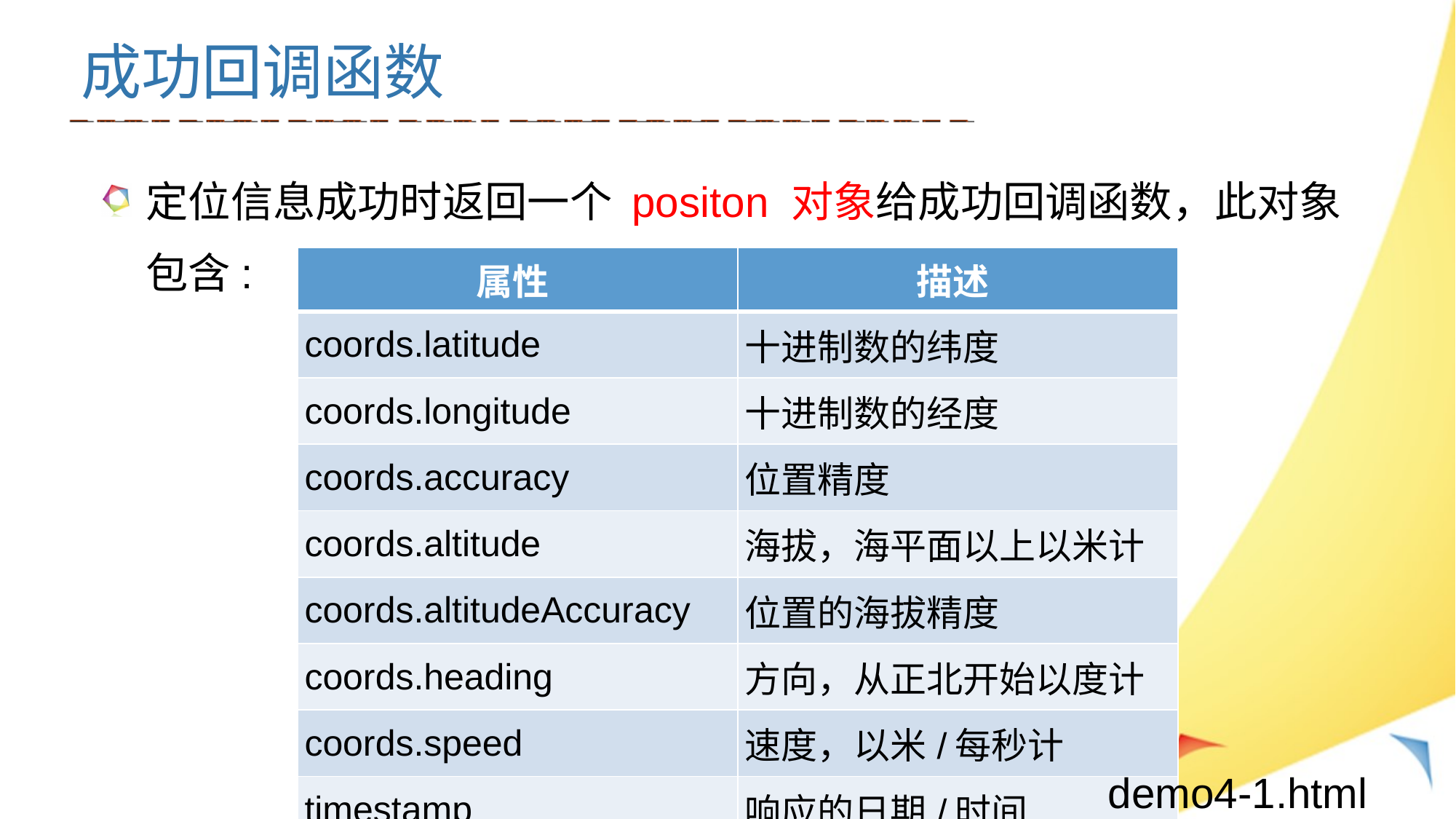

成功回调函数
定位信息成功时返回一个 positon 对象给成功回调函数，此对象包含:

| 属性 | 描述 |
| --- | --- |
| coords.latitude | 十进制数的纬度 |
| coords.longitude | 十进制数的经度 |
| coords.accuracy | 位置精度 |
| coords.altitude | 海拔，海平面以上以米计 |
| coords.altitudeAccuracy | 位置的海拔精度 |
| coords.heading | 方向，从正北开始以度计 |
| coords.speed | 速度，以米/每秒计 |
| timestamp | 响应的日期/时间 |
demo4-1.html